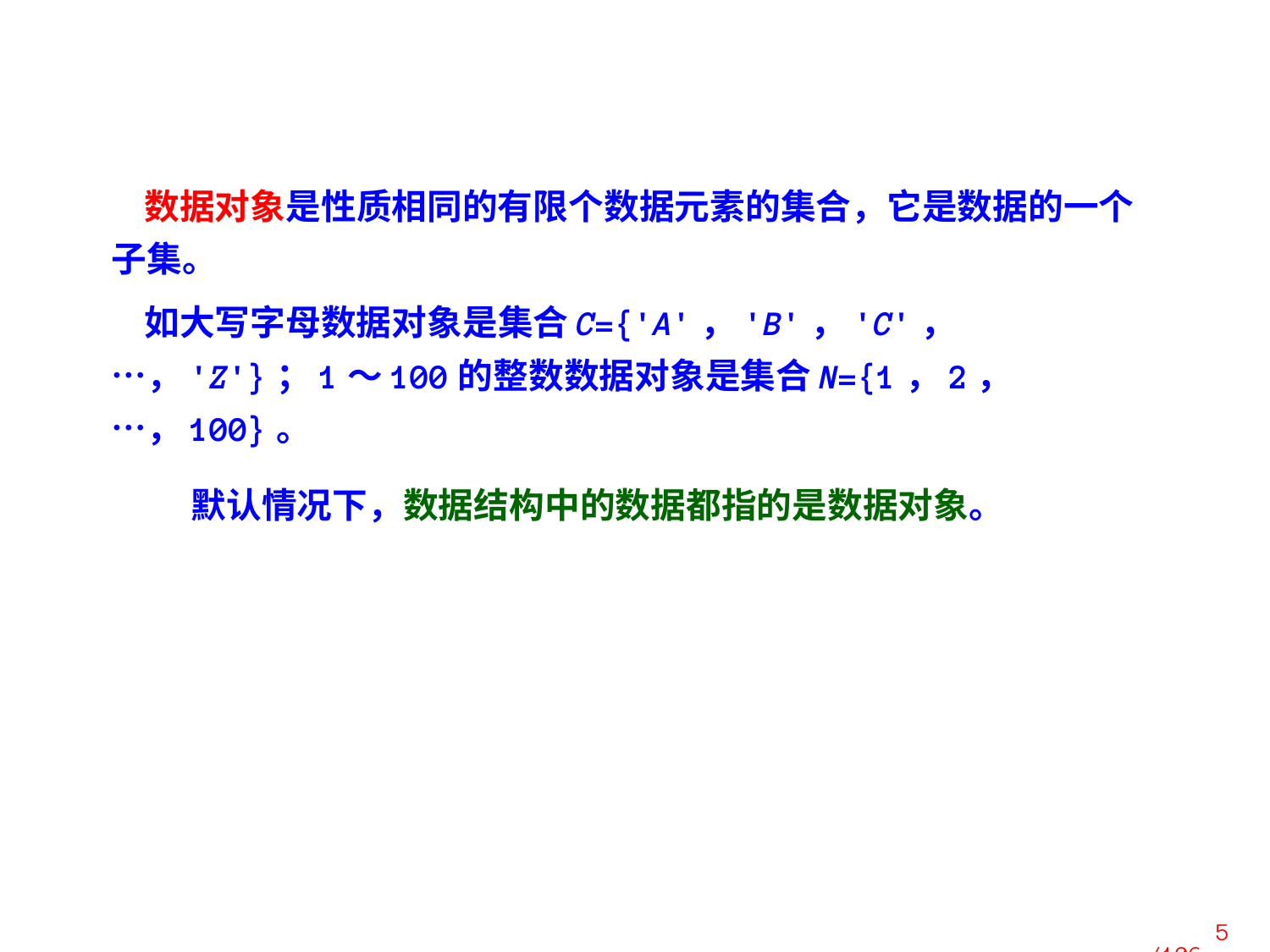

数据对象是性质相同的有限个数据元素的集合，它是数据的一个子集。
   如大写字母数据对象是集合C={'A'，'B'，'C'，…，'Z'}；1～100的整数数据对象是集合N={1，2，…，100}。
默认情况下，数据结构中的数据都指的是数据对象。
                 5/106